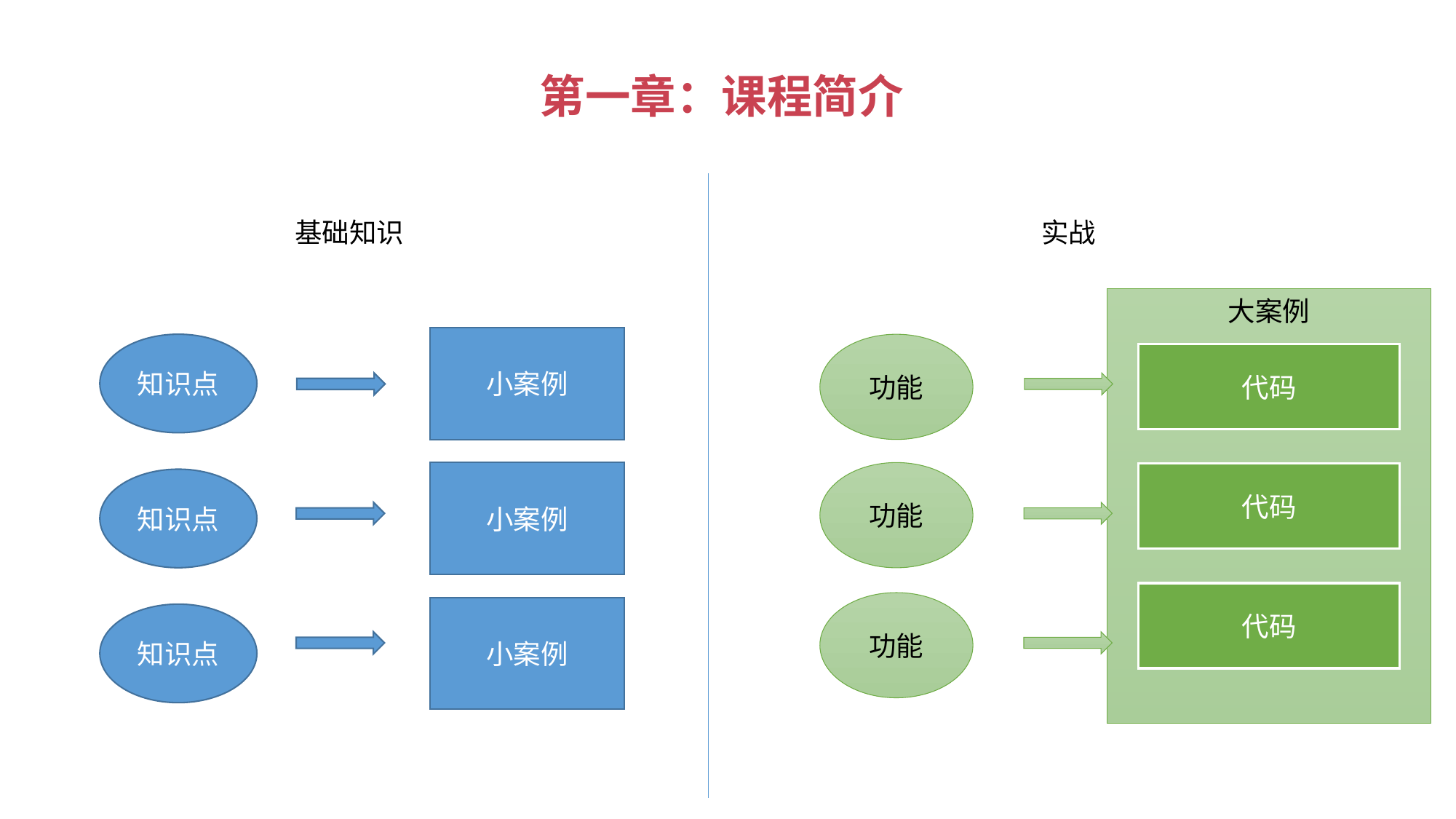

第一章：课程简介
基础知识
实战
大案例
小案例
知识点
功能
代码

小案例
功能
代码
知识点

代码
功能
小案例
知识点